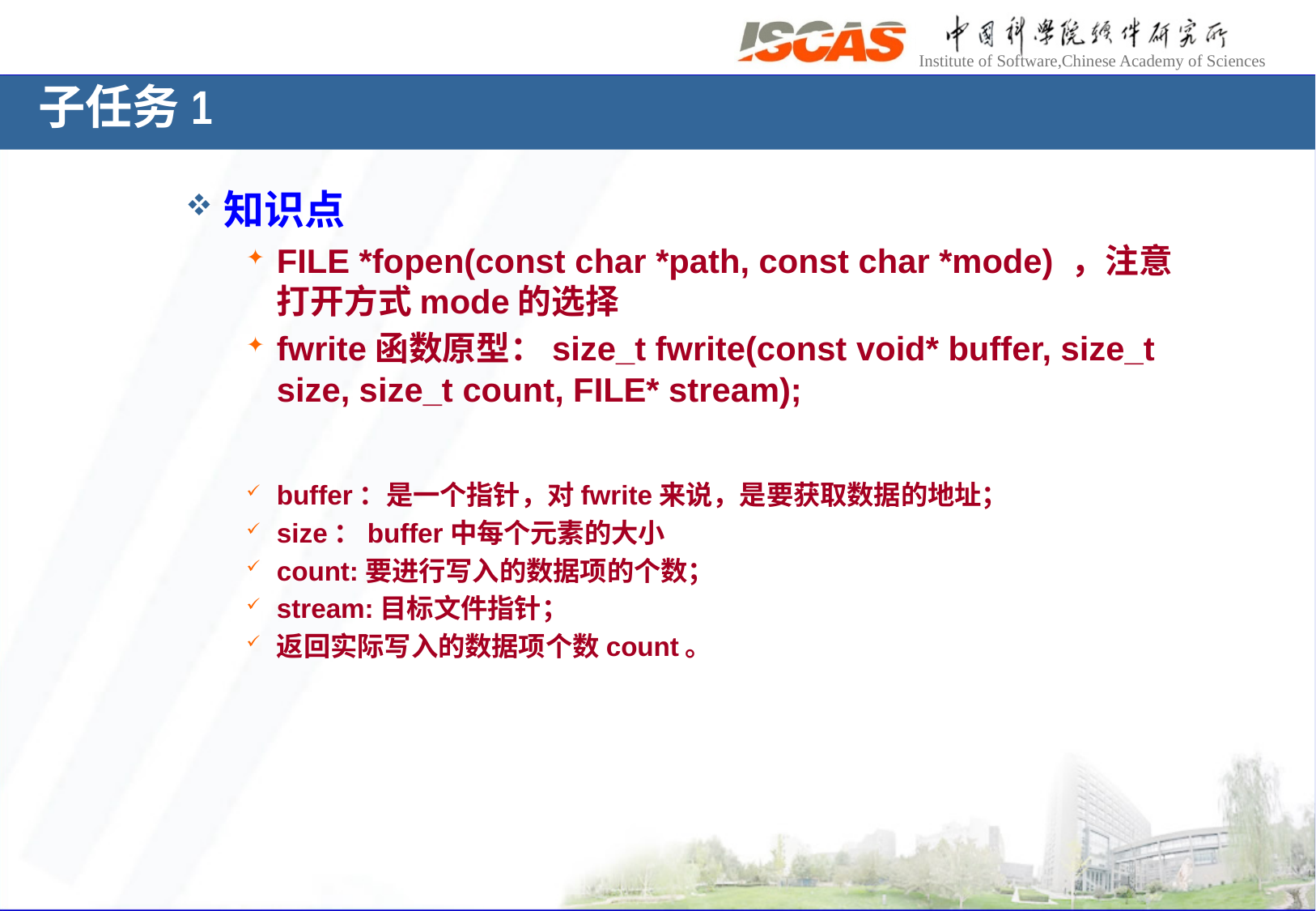

子任务1
知识点
FILE *fopen(const char *path, const char *mode) ，注意打开方式mode的选择
fwrite函数原型：size_t fwrite(const void* buffer, size_t size, size_t count, FILE* stream);

buffer：是一个指针，对fwrite来说，是要获取数据的地址；
size：buffer中每个元素的大小
count:要进行写入的数据项的个数；
stream:目标文件指针；
返回实际写入的数据项个数count。